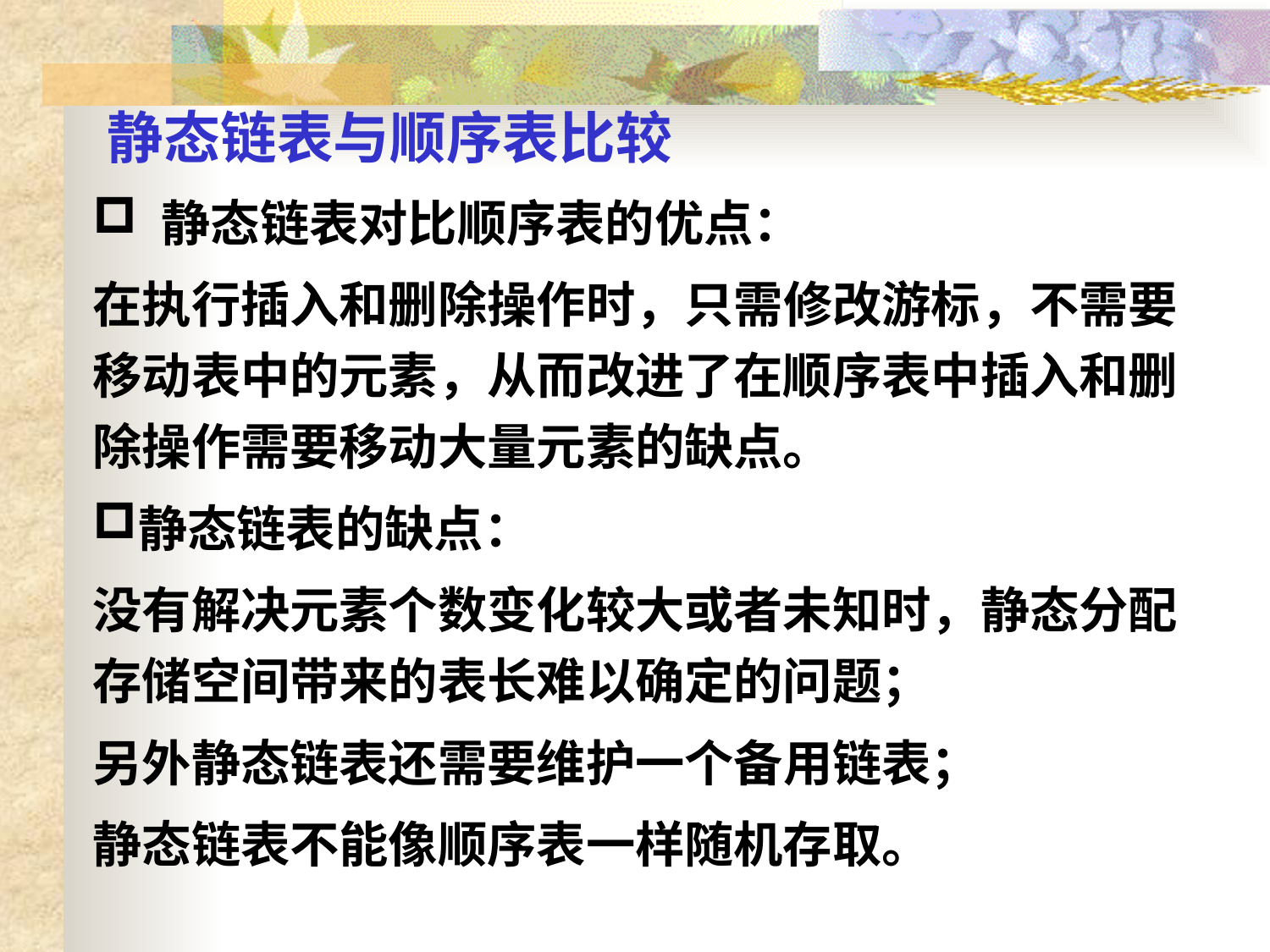

静态链表与顺序表比较
 静态链表对比顺序表的优点：
在执行插入和删除操作时，只需修改游标，不需要移动表中的元素，从而改进了在顺序表中插入和删除操作需要移动大量元素的缺点。
静态链表的缺点：
没有解决元素个数变化较大或者未知时，静态分配存储空间带来的表长难以确定的问题；
另外静态链表还需要维护一个备用链表；
静态链表不能像顺序表一样随机存取。